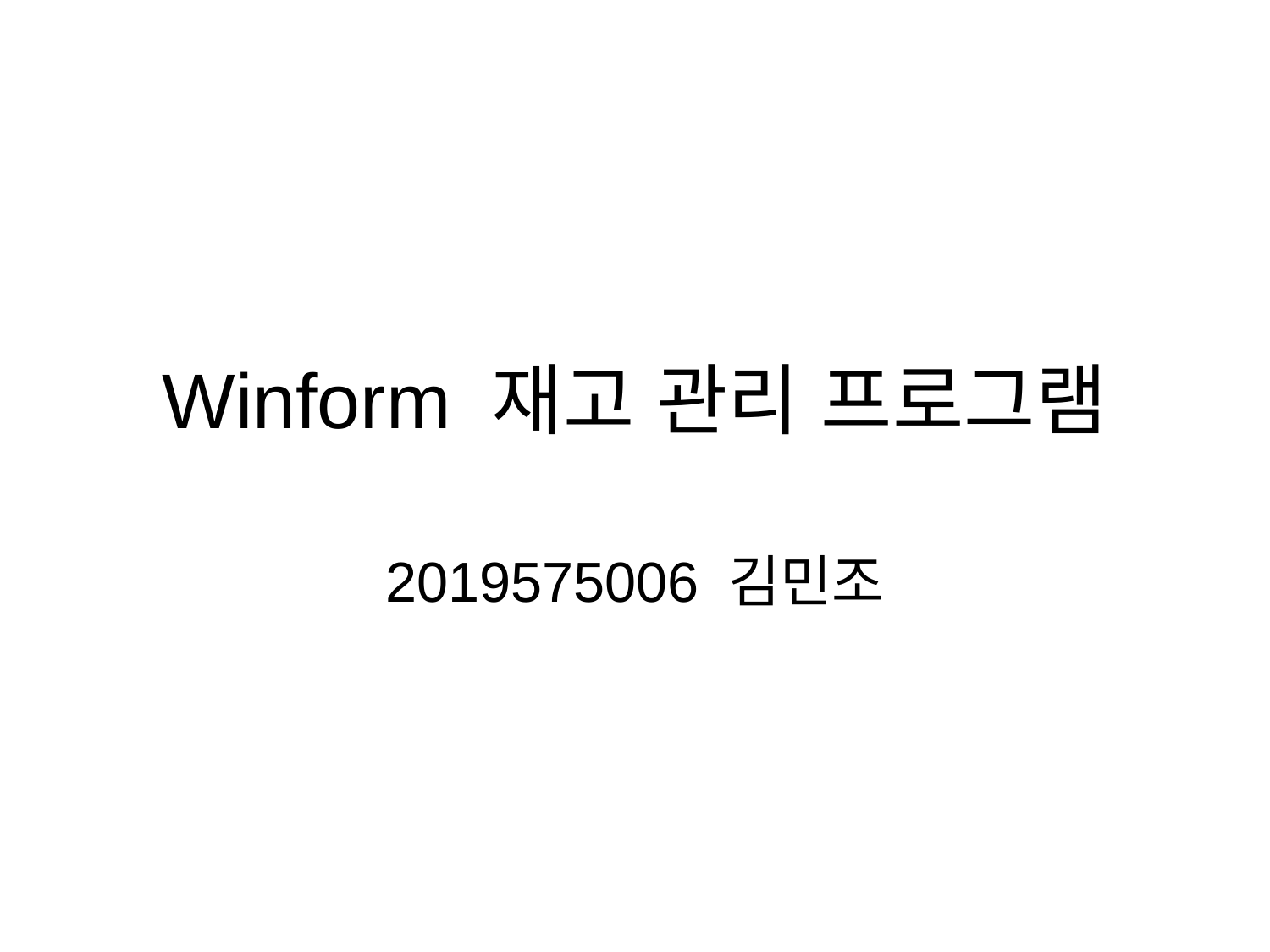

# Winform 재고 관리 프로그램
2019575006 김민조